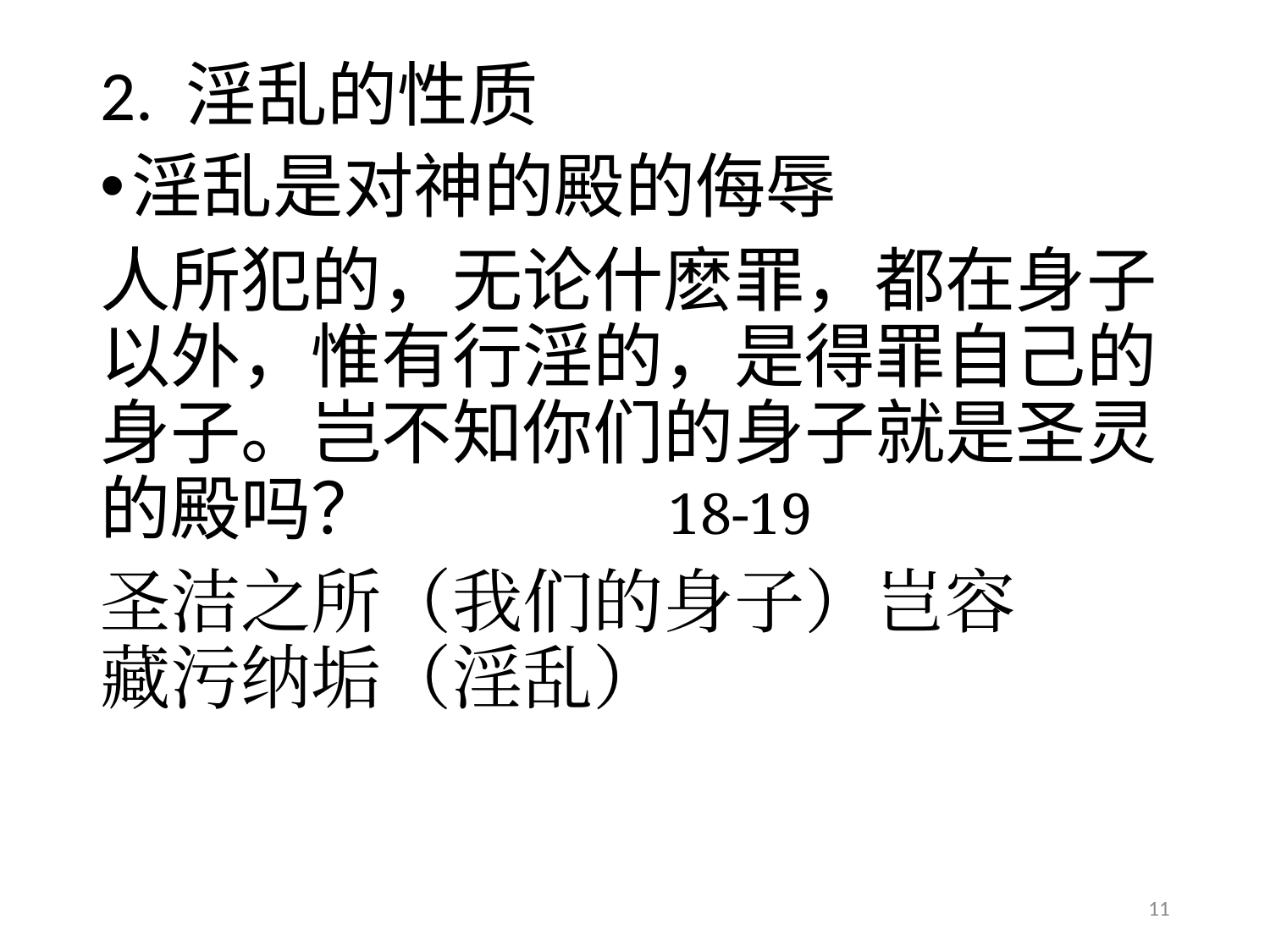

# 2. 淫乱的性质
淫乱是对神的殿的侮辱
人所犯的，无论什麽罪，都在身子以外，惟有行淫的，是得罪自己的身子。岂不知你们的身子就是圣灵的殿吗？                 18-19
圣洁之所（我们的身子）岂容
藏污纳垢（淫乱）
11